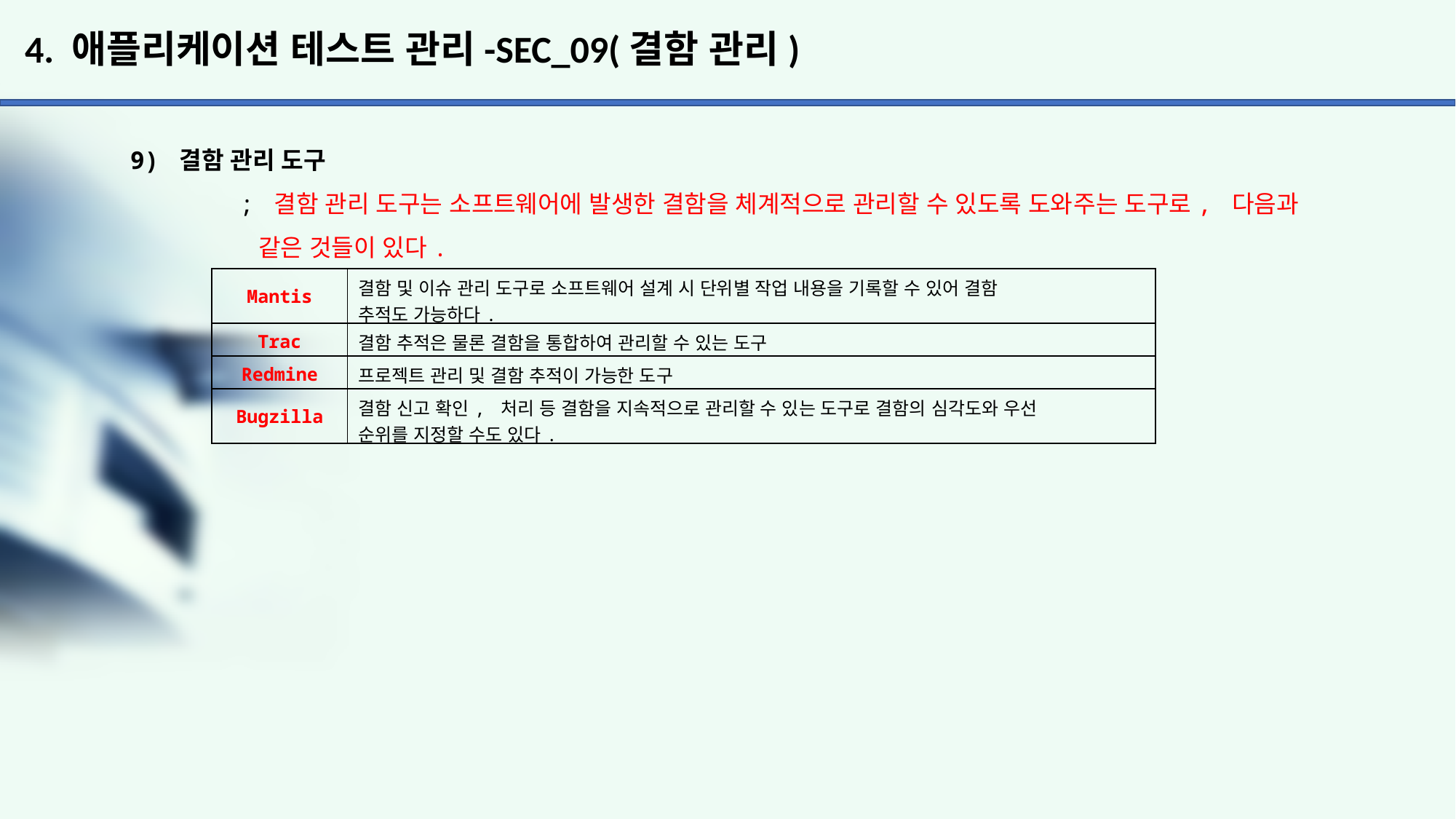

# 4. 애플리케이션 테스트 관리-SEC_09(결함 관리)
9) 결함 관리 도구
	; 결함 관리 도구는 소프트웨어에 발생한 결함을 체계적으로 관리할 수 있도록 도와주는 도구로, 다음과
	  같은 것들이 있다.

| Mantis | 결함 및 이슈 관리 도구로 소프트웨어 설계 시 단위별 작업 내용을 기록할 수 있어 결함 추적도 가능하다. |
| --- | --- |
| Trac | 결함 추적은 물론 결함을 통합하여 관리할 수 있는 도구 |
| Redmine | 프로젝트 관리 및 결함 추적이 가능한 도구 |
| Bugzilla | 결함 신고 확인, 처리 등 결함을 지속적으로 관리할 수 있는 도구로 결함의 심각도와 우선 순위를 지정할 수도 있다. |